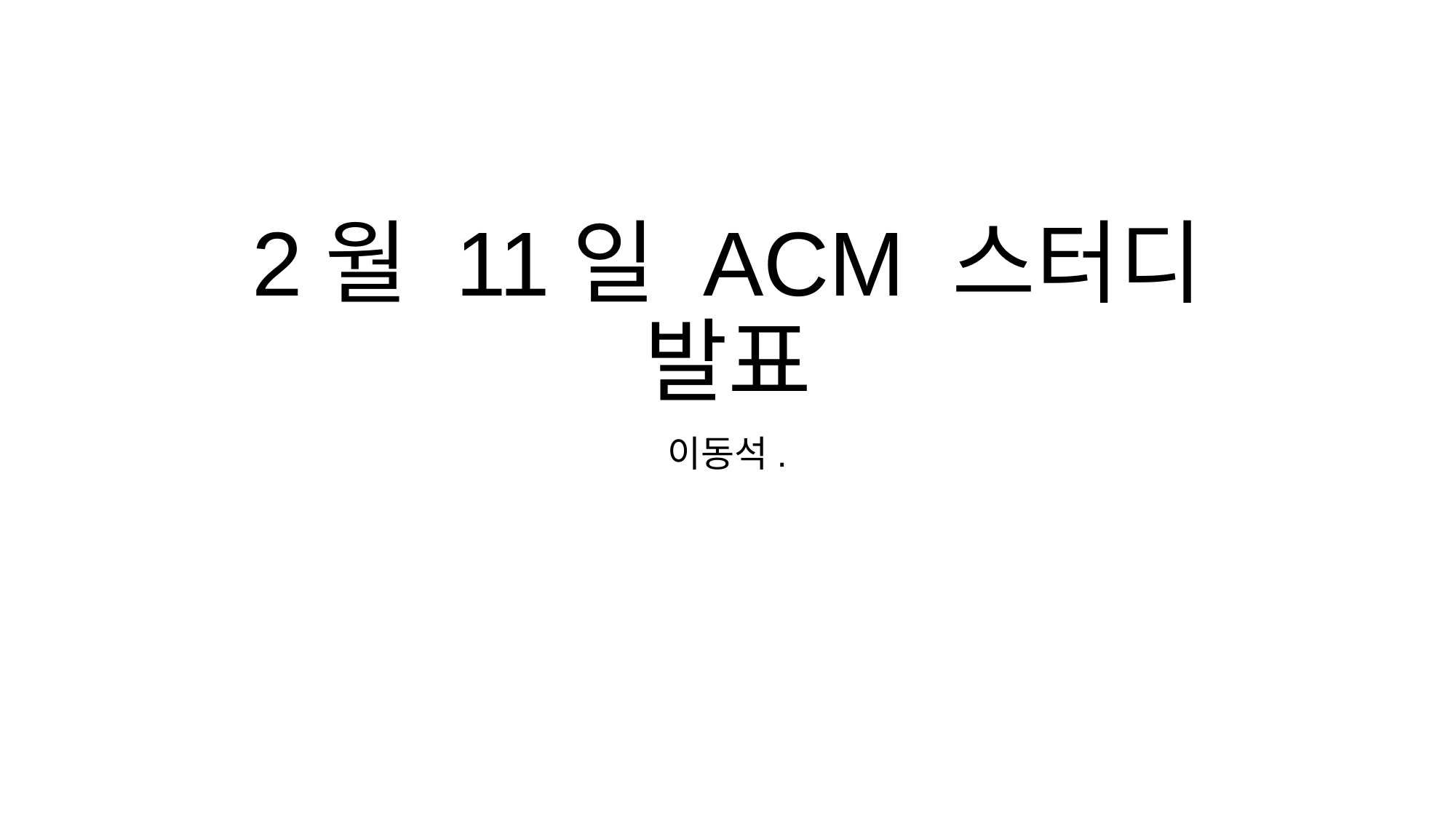

# 2월 11일 ACM 스터디 발표
이동석.